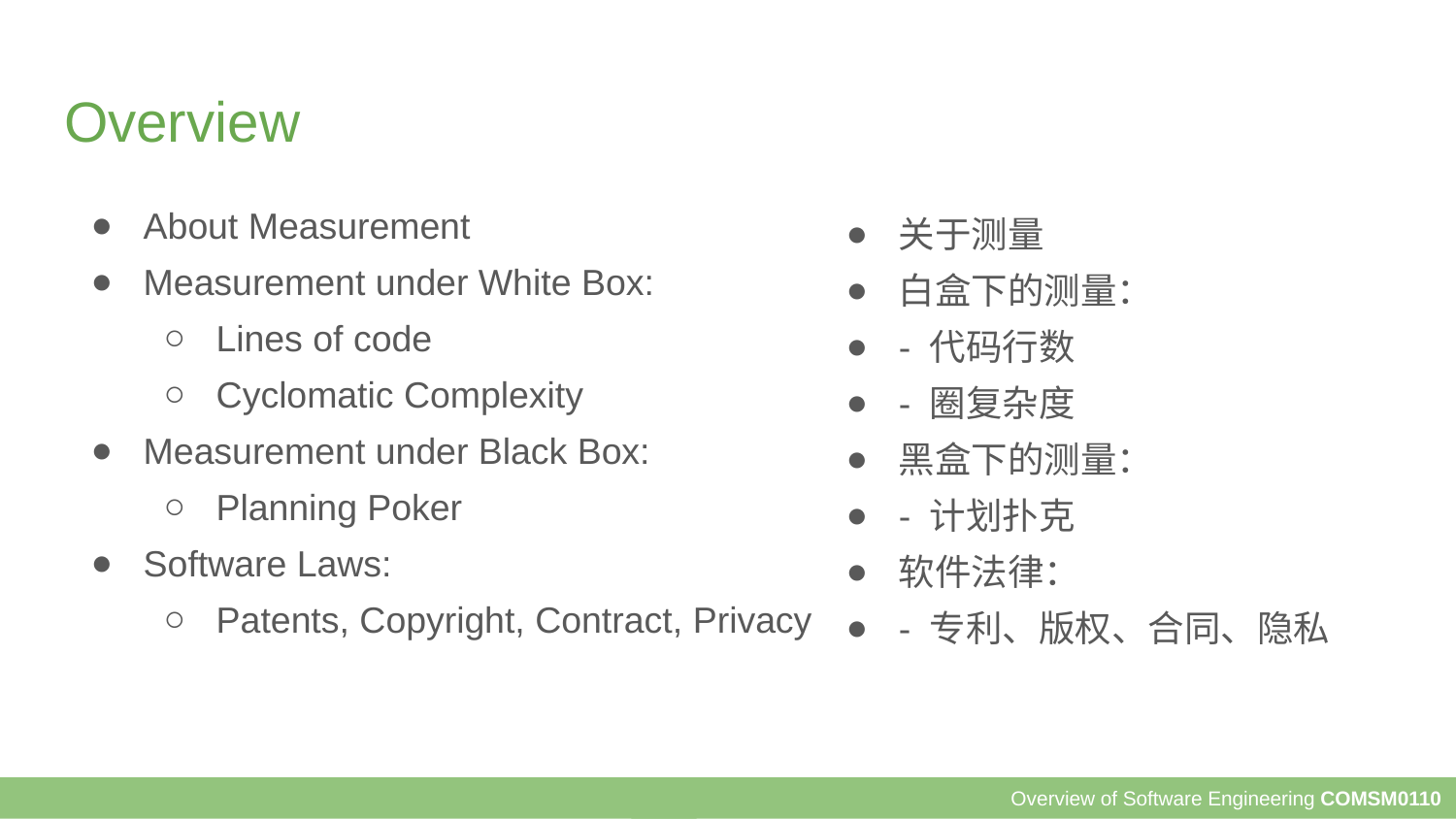

# Overview
About Measurement
Measurement under White Box:
Lines of code
Cyclomatic Complexity
Measurement under Black Box:
Planning Poker
Software Laws:
Patents, Copyright, Contract, Privacy
关于测量
白盒下的测量：
- 代码行数
- 圈复杂度
黑盒下的测量：
- 计划扑克
软件法律：
- 专利、版权、合同、隐私